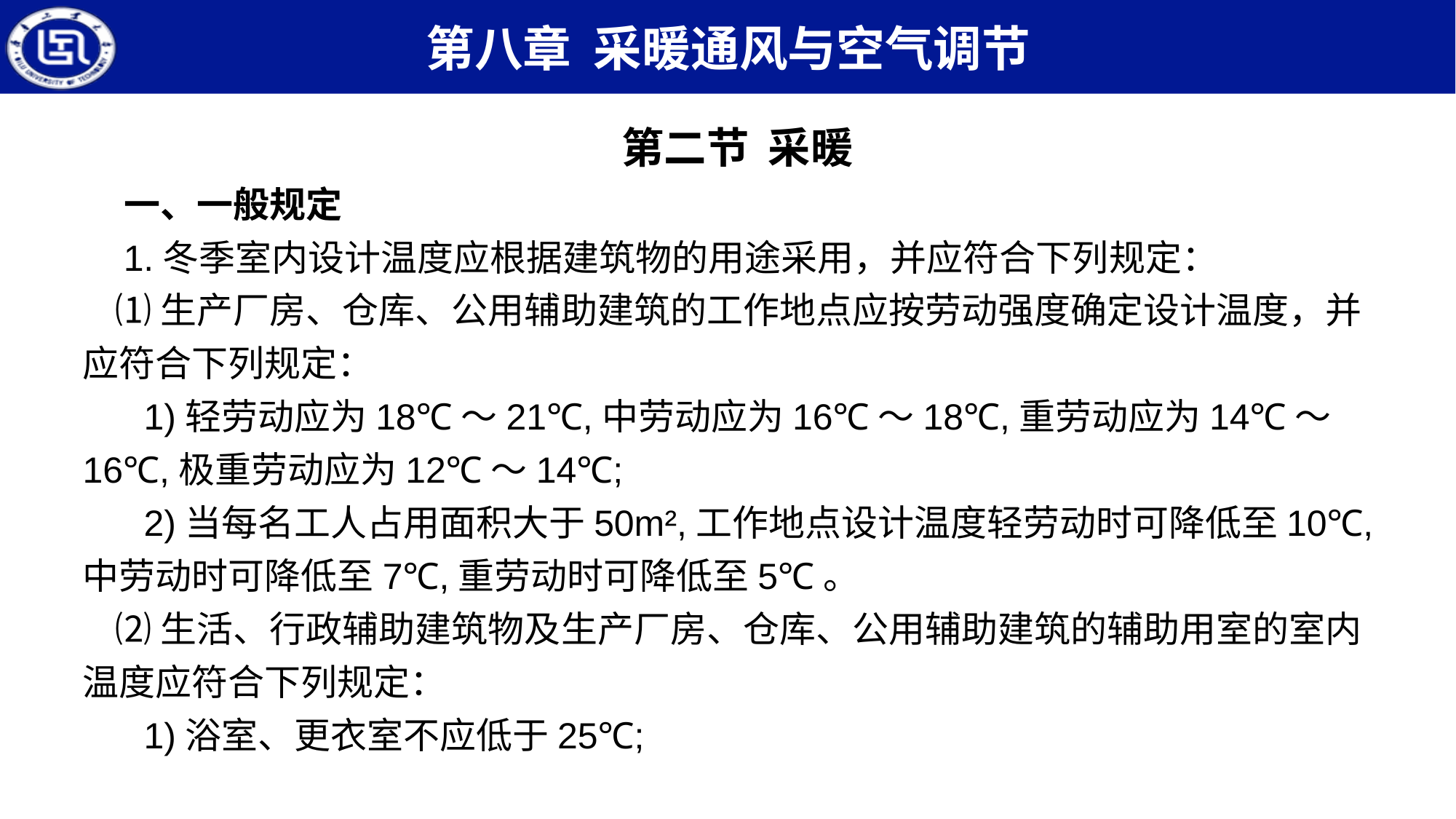

第二节  采暖
    一、一般规定
    1.冬季室内设计温度应根据建筑物的用途采用，并应符合下列规定：
    ⑴生产厂房、仓库、公用辅助建筑的工作地点应按劳动强度确定设计温度，并应符合下列规定：
      1)轻劳动应为18℃～21℃,中劳动应为16℃～18℃,重劳动应为14℃～16℃,极重劳动应为12℃～14℃;
      2)当每名工人占用面积大于50m²,工作地点设计温度轻劳动时可降低至10℃,中劳动时可降低至7℃,重劳动时可降低至5℃。
    ⑵生活、行政辅助建筑物及生产厂房、仓库、公用辅助建筑的辅助用室的室内温度应符合下列规定：
      1)浴室、更衣室不应低于25℃;